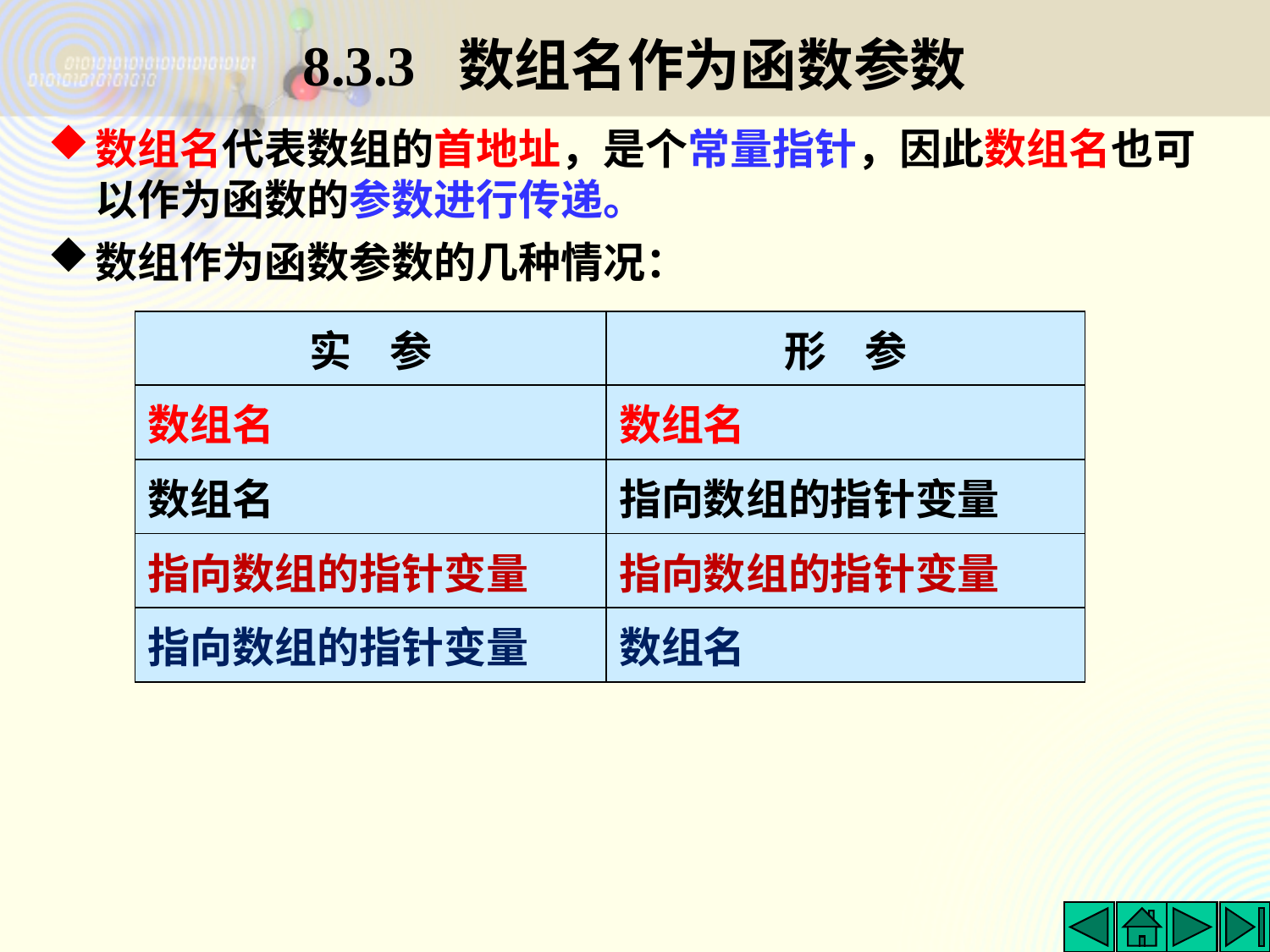

# 8.3.3  数组名作为函数参数
数组名代表数组的首地址，是个常量指针，因此数组名也可以作为函数的参数进行传递。
数组作为函数参数的几种情况：

| 实 参 | 形 参 |
| --- | --- |
| 数组名 | 数组名 |
| 数组名 | 指向数组的指针变量 |
| 指向数组的指针变量 | 指向数组的指针变量 |
| 指向数组的指针变量 | 数组名 |